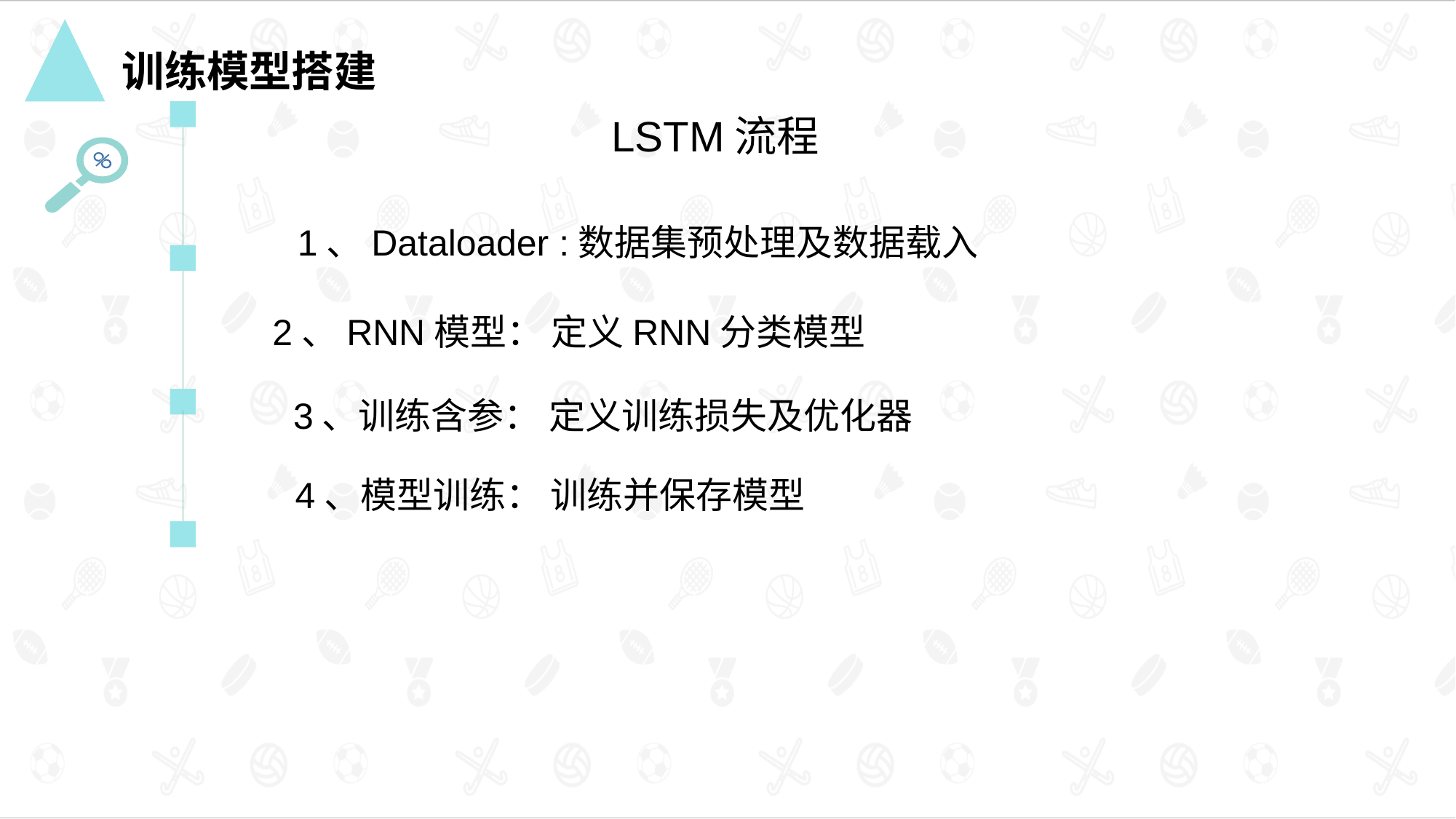

训练模型搭建

LSTM流程

1、Dataloader :数据集预处理及数据载入

2、RNN模型： 定义RNN分类模型
3、训练含参： 定义训练损失及优化器

4、模型训练： 训练并保存模型